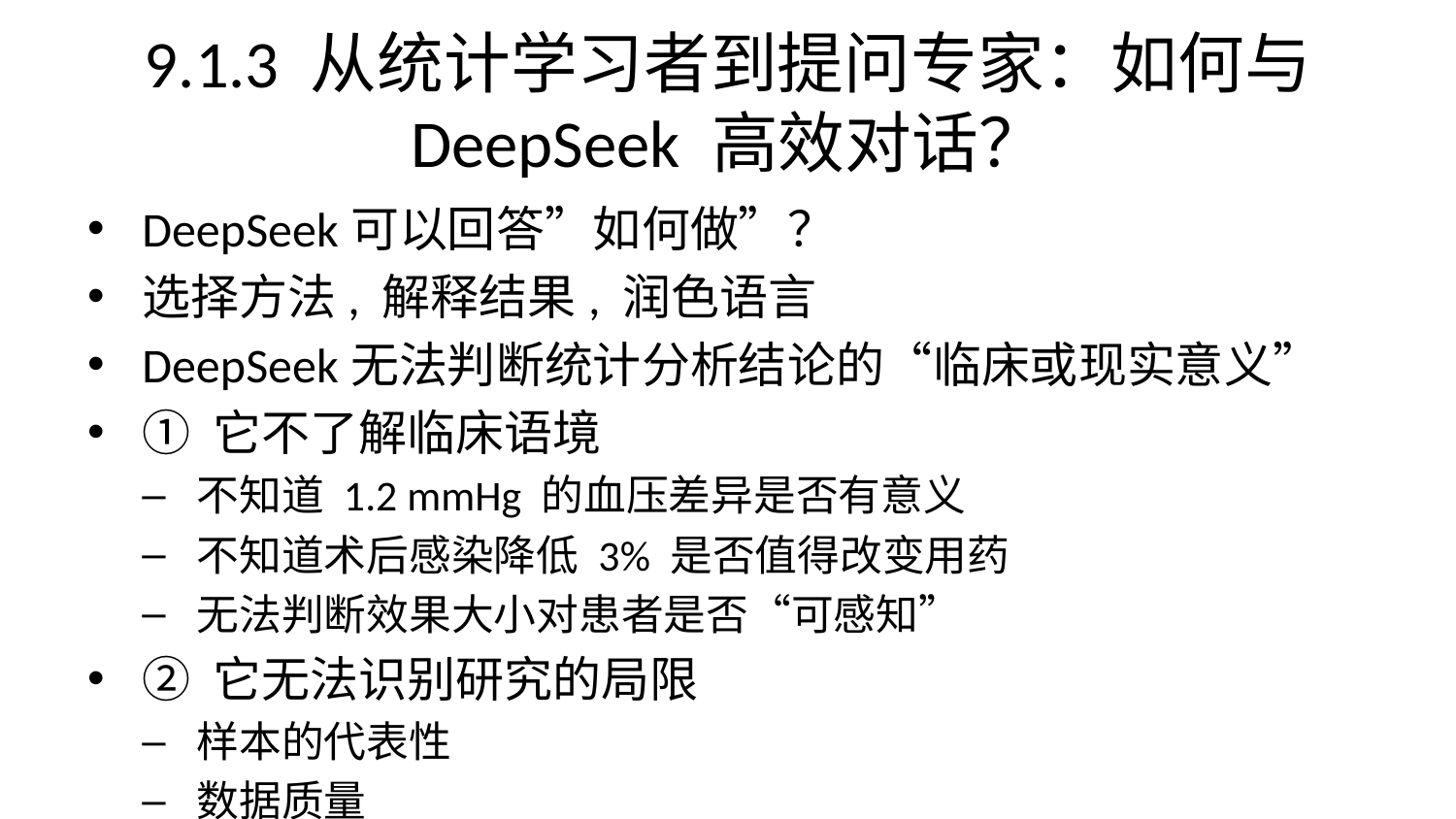

# 9.1.3 从统计学习者到提问专家：如何与 DeepSeek 高效对话？
DeepSeek可以回答”如何做”？
选择方法, 解释结果, 润色语言
DeepSeek无法判断统计分析结论的“临床或现实意义”
① 它不了解临床语境
不知道 1.2 mmHg 的血压差异是否有意义
不知道术后感染降低 3% 是否值得改变用药
无法判断效果大小对患者是否“可感知”
② 它无法识别研究的局限
样本的代表性
数据质量
研究全貌